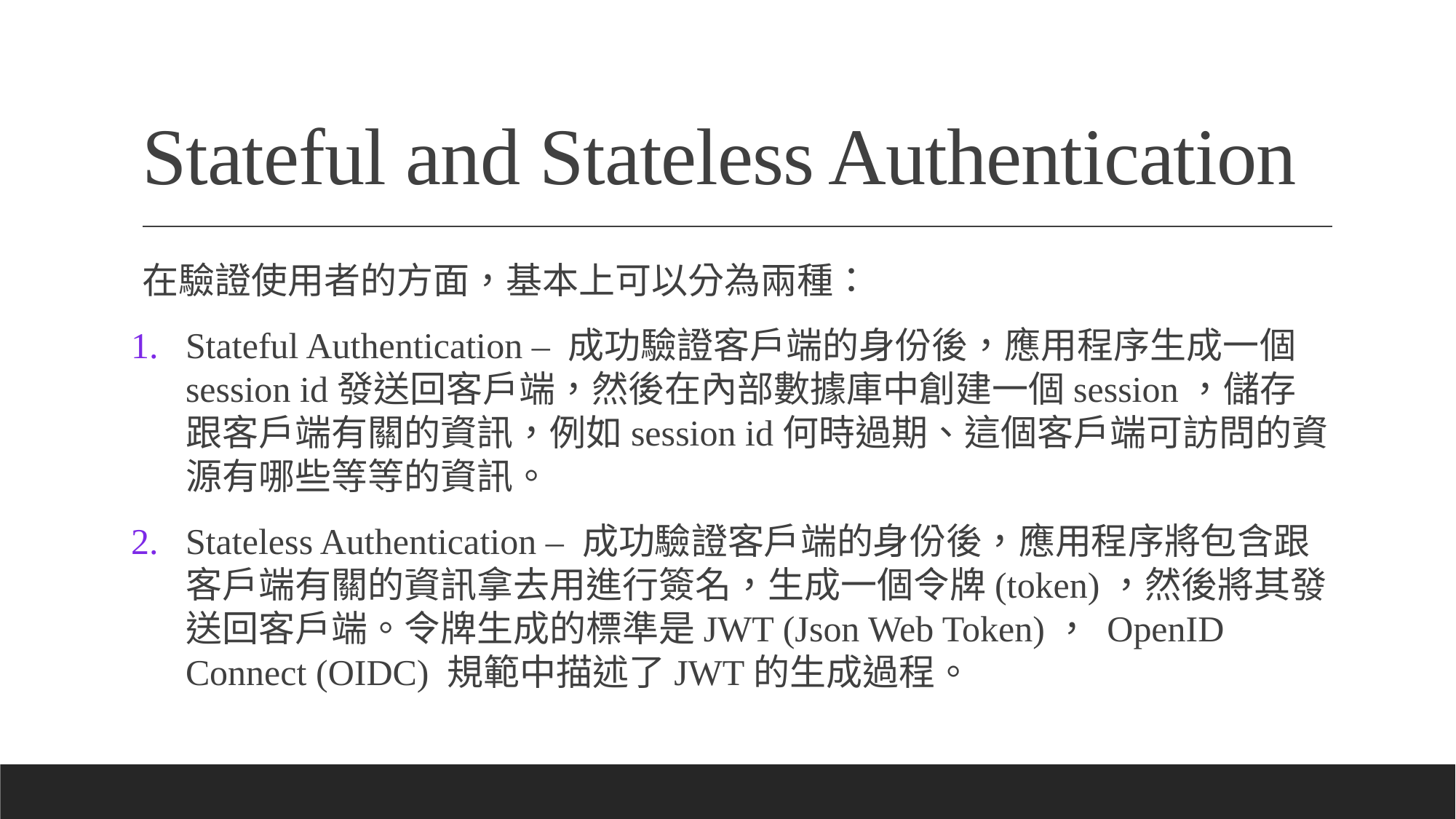

# Stateful and Stateless Authentication
在驗證使用者的方面，基本上可以分為兩種：
Stateful Authentication – 成功驗證客戶端的身份後，應用程序生成一個session id發送回客戶端，然後在內部數據庫中創建一個session，儲存跟客戶端有關的資訊，例如session id何時過期、這個客戶端可訪問的資源有哪些等等的資訊。
Stateless Authentication – 成功驗證客戶端的身份後，應用程序將包含跟客戶端有關的資訊拿去用進行簽名，生成一個令牌(token)，然後將其發送回客戶端。令牌生成的標準是JWT (Json Web Token)， OpenID Connect (OIDC) 規範中描述了JWT的生成過程。